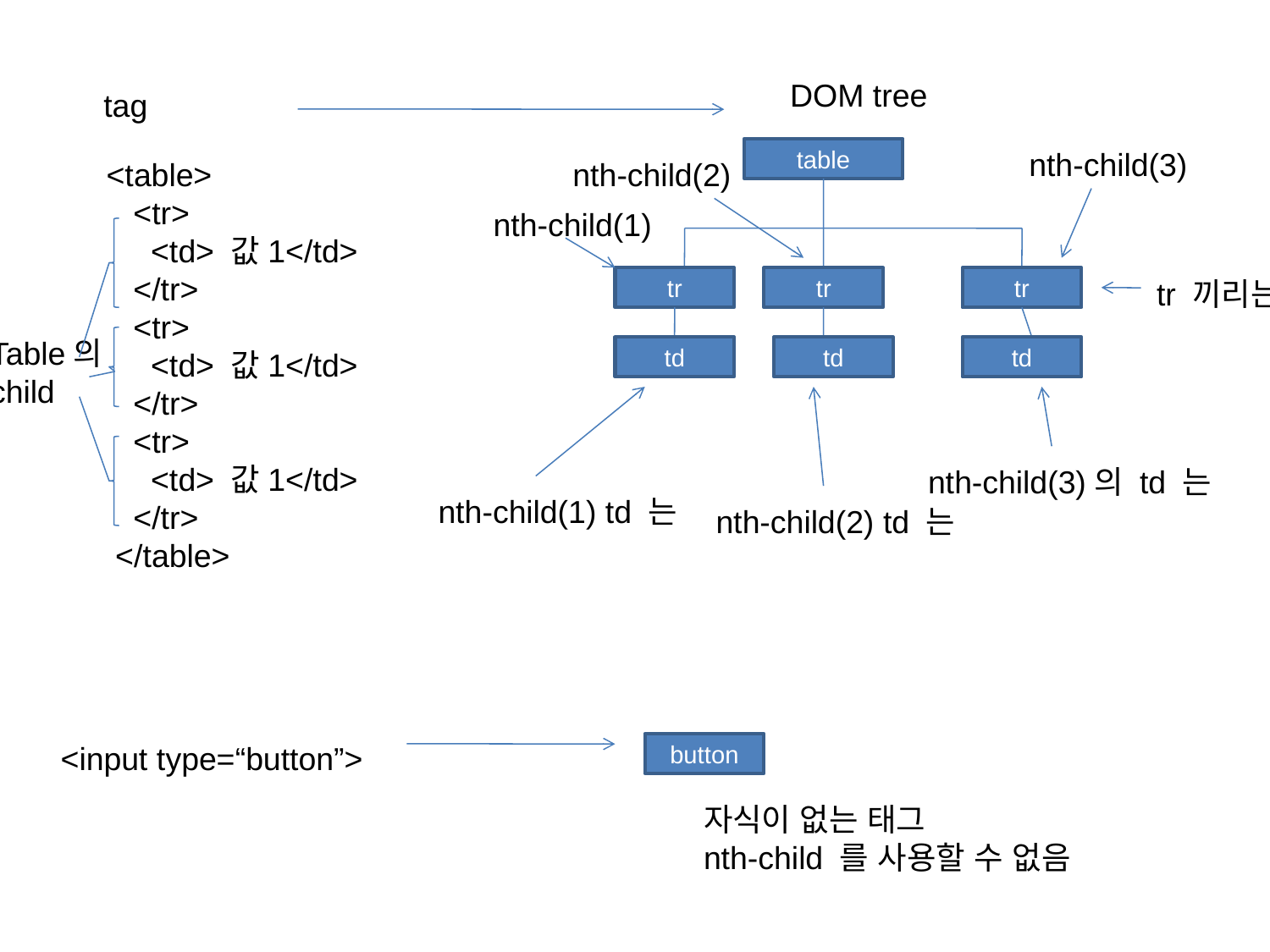

DOM tree
tag
table
nth-child(3)
<table>
   <tr>
     <td> 값1</td>
   </tr>
   <tr>
     <td> 값1</td>
   </tr>
   <tr>
     <td> 값1</td>
   </tr>
 </table>
nth-child(2)
nth-child(1)

tr
tr
tr
tr 끼리는 sibling
Table의
child

td
td
td

nth-child(3)의 td 는
nth-child(1) td 는
nth-child(2) td 는

<input type=“button”>
button
자식이 없는 태그
nth-child 를 사용할 수 없음